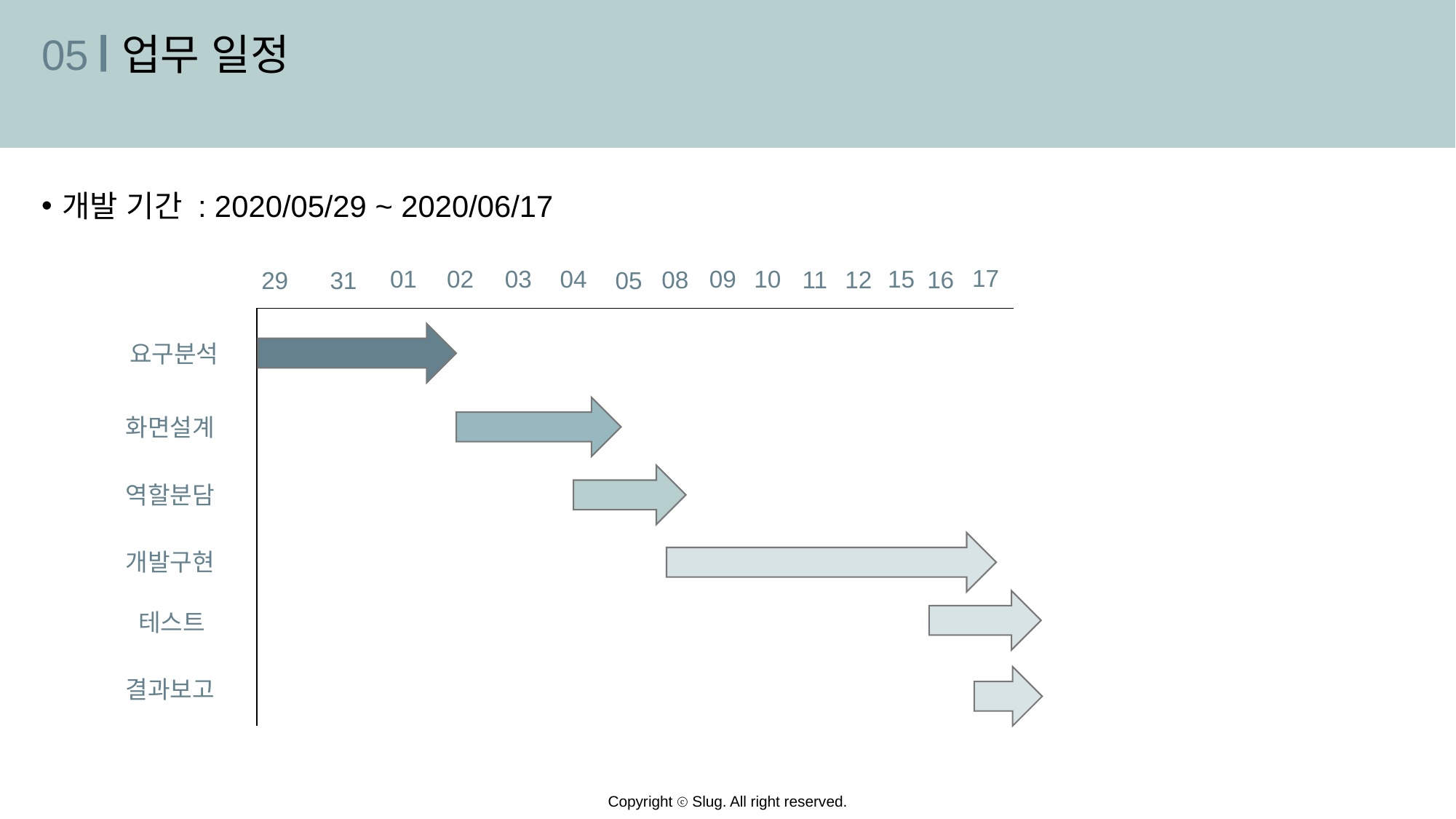

05
업무 일정

개발 기간 : 2020/05/29 ~ 2020/06/17
17
01
02
03
04
09
15
10
08
11
12
16
29
31
05

요구분석

화면설계

역할분담

개발구현

테스트

결과보고
Copyright ⓒ Slug. All right reserved.